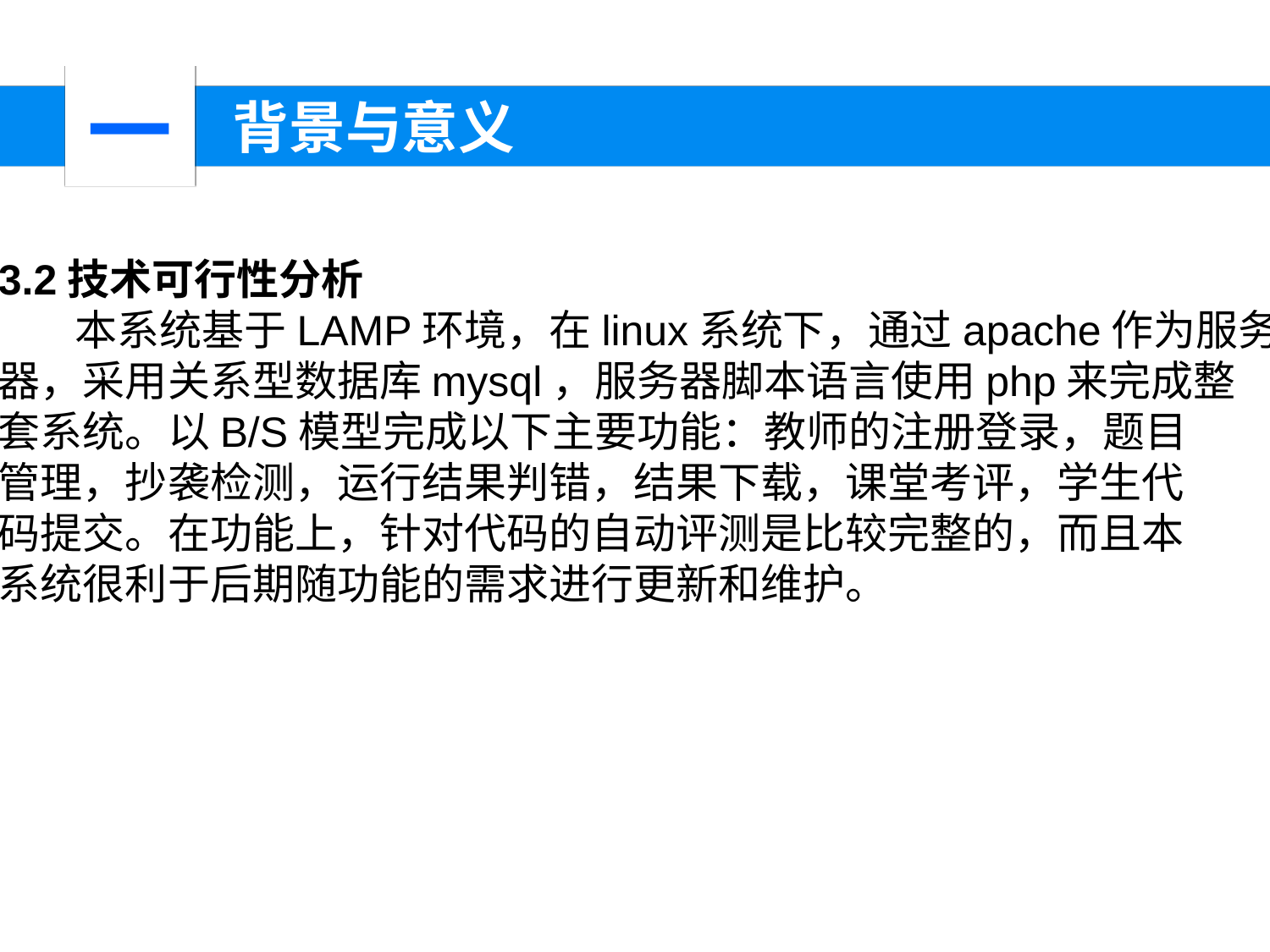

一
                背景与意义
3.2技术可行性分析
       本系统基于LAMP环境，在linux系统下，通过apache作为服务
器，采用关系型数据库mysql，服务器脚本语言使用php来完成整
套系统。以B/S模型完成以下主要功能：教师的注册登录，题目
管理，抄袭检测，运行结果判错，结果下载，课堂考评，学生代
码提交。在功能上，针对代码的自动评测是比较完整的，而且本
系统很利于后期随功能的需求进行更新和维护。
XXXX年
XXXX年